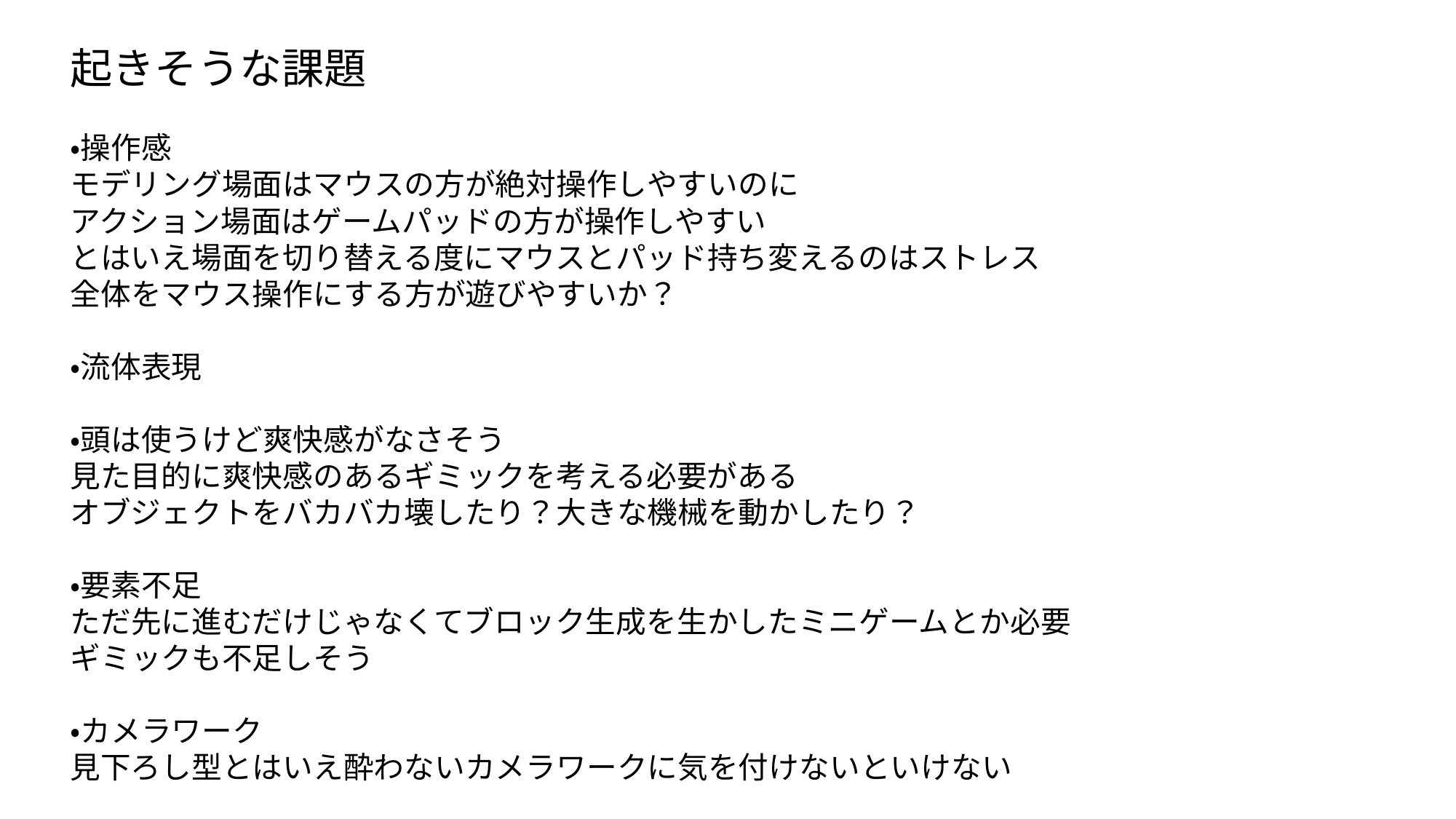

起きそうな課題

・操作感
モデリング場面はマウスの方が絶対操作しやすいのに
アクション場面はゲームパッドの方が操作しやすい
とはいえ場面を切り替える度にマウスとパッド持ち変えるのはストレス
全体をマウス操作にする方が遊びやすいか？

・流体表現

・頭は使うけど爽快感がなさそう
見た目的に爽快感のあるギミックを考える必要がある
オブジェクトをバカバカ壊したり？大きな機械を動かしたり？

・要素不足
ただ先に進むだけじゃなくてブロック生成を生かしたミニゲームとか必要
ギミックも不足しそう

・カメラワーク
見下ろし型とはいえ酔わないカメラワークに気を付けないといけない